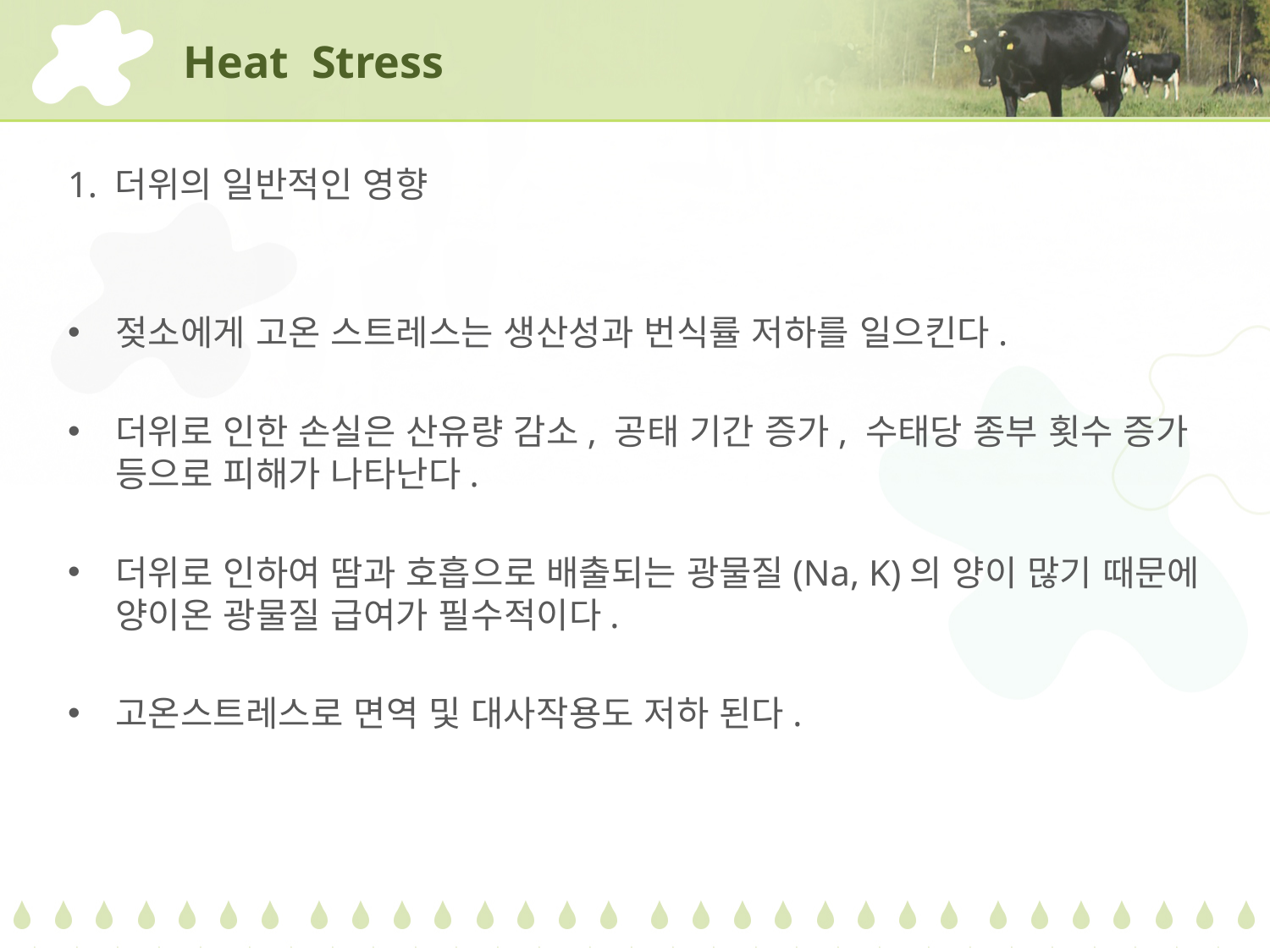

# Heat  Stress
1. 더위의 일반적인 영향

젖소에게 고온 스트레스는 생산성과 번식률 저하를 일으킨다.

더위로 인한 손실은 산유량 감소, 공태 기간 증가, 수태당 종부 횟수 증가 등으로 피해가 나타난다.

더위로 인하여 땀과 호흡으로 배출되는 광물질(Na, K)의 양이 많기 때문에 양이온 광물질 급여가 필수적이다.

고온스트레스로 면역 및 대사작용도 저하 된다.